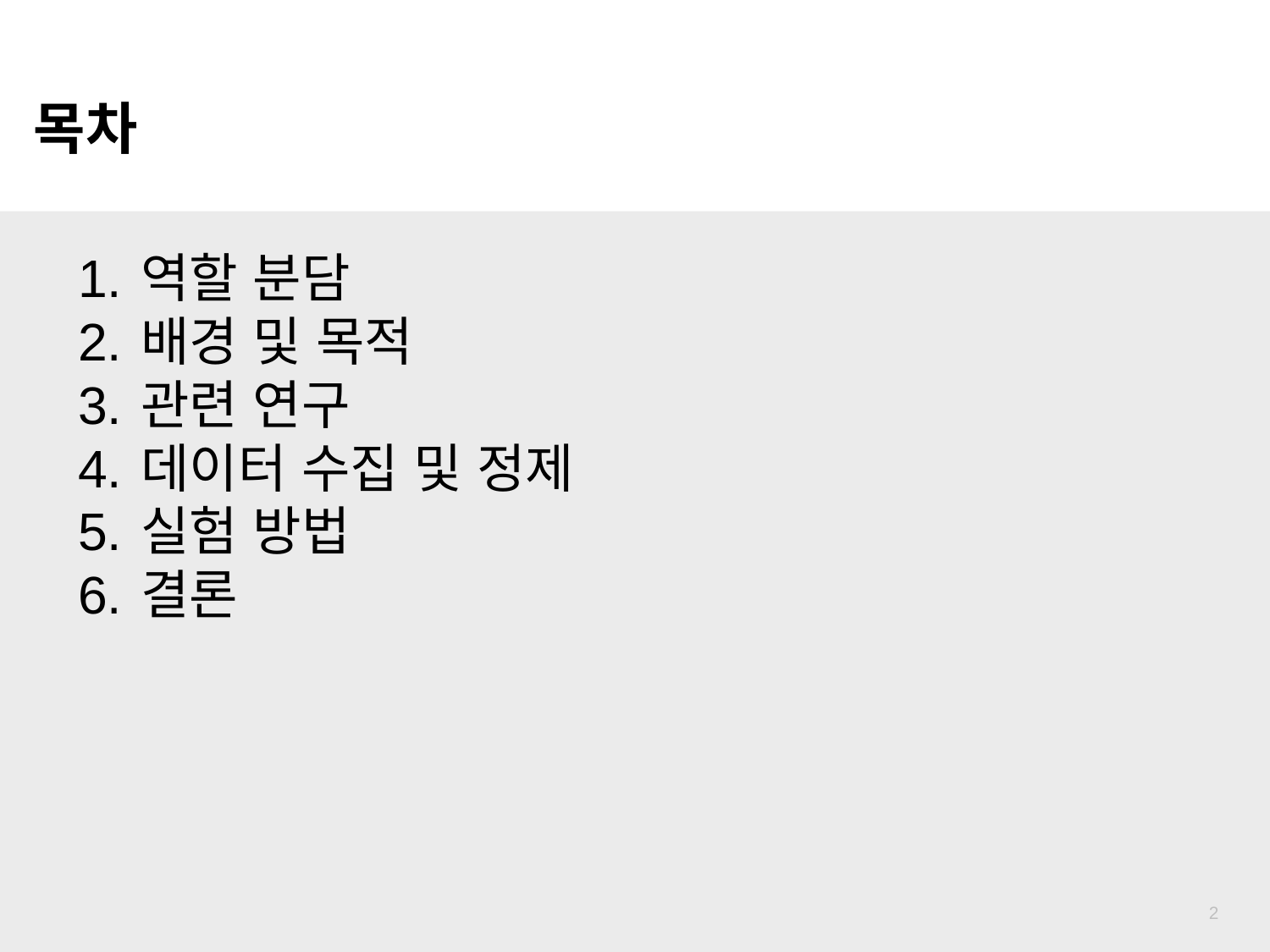

목차

역할 분담
배경 및 목적
관련 연구
데이터 수집 및 정제
실험 방법
결론

2